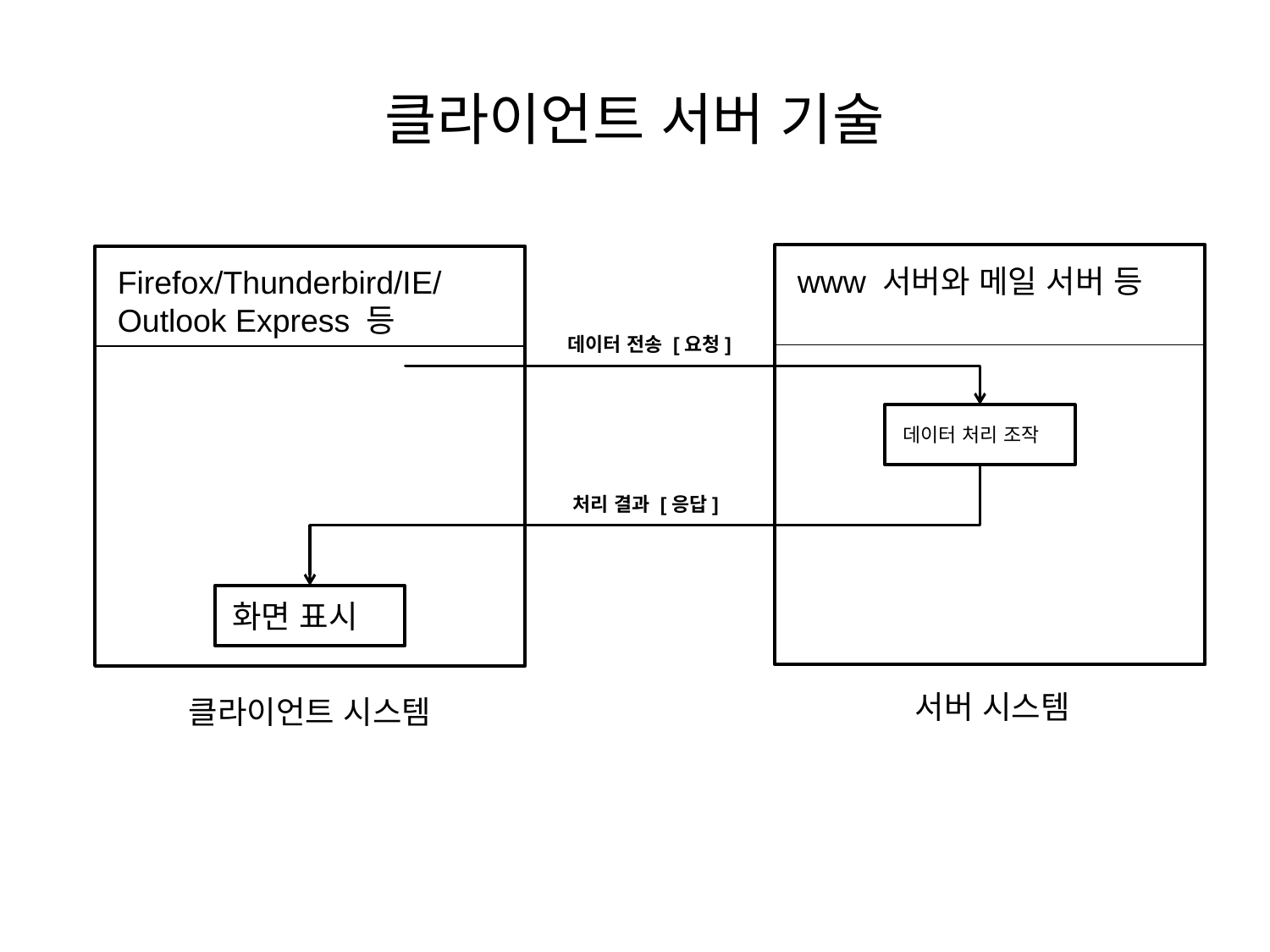

# 클라이언트 서버 기술

www 서버와 메일 서버 등
Firefox/Thunderbird/IE/Outlook Express 등
데이터 전송 [요청]

데이터 처리 조작
처리 결과 [응답]

화면 표시
서버 시스템
클라이언트 시스템